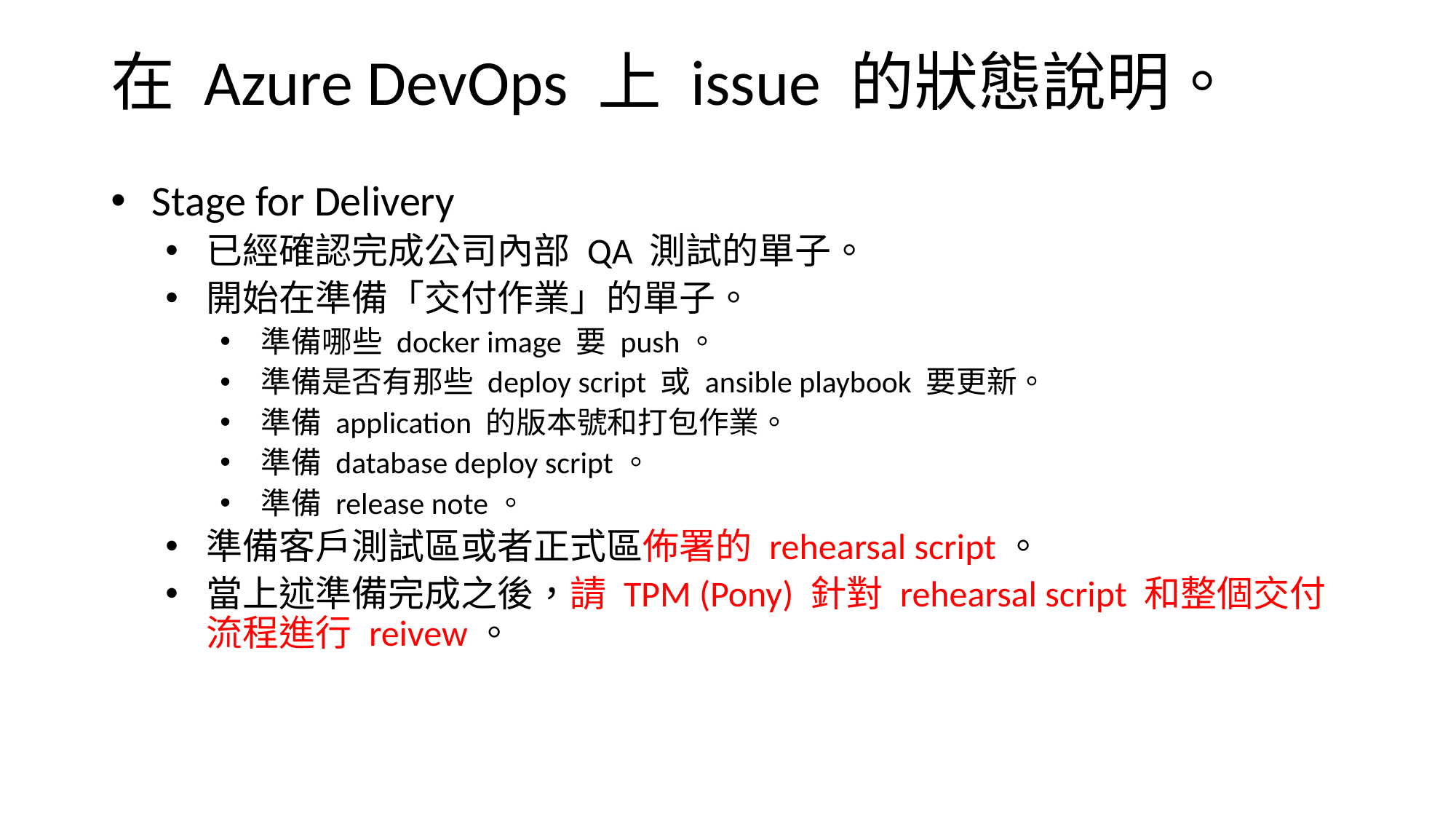

# 在 Azure DevOps 上 issue 的狀態說明。
Stage for Delivery
已經確認完成公司內部 QA 測試的單子。
開始在準備「交付作業」的單子。
準備哪些 docker image 要 push。
準備是否有那些 deploy script 或 ansible playbook 要更新。
準備 application 的版本號和打包作業。
準備 database deploy script。
準備 release note。
準備客戶測試區或者正式區佈署的 rehearsal script。
當上述準備完成之後，請 TPM (Pony) 針對 rehearsal script 和整個交付流程進行 reivew。